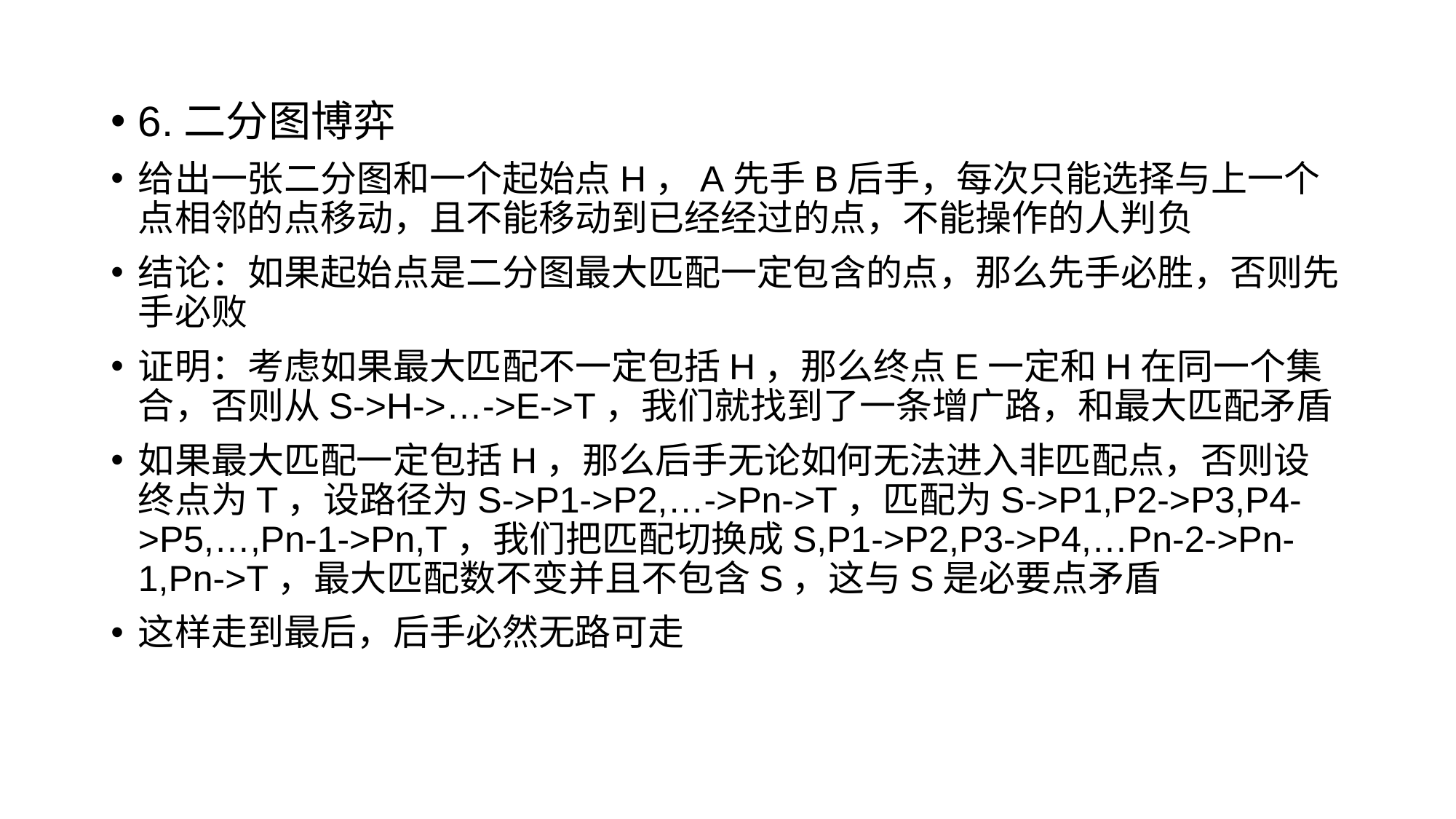

6.二分图博弈
给出一张二分图和一个起始点H，A先手B后手，每次只能选择与上一个点相邻的点移动，且不能移动到已经经过的点，不能操作的人判负
结论：如果起始点是二分图最大匹配一定包含的点，那么先手必胜，否则先手必败
证明：考虑如果最大匹配不一定包括H，那么终点E一定和H在同一个集合，否则从S->H->…->E->T，我们就找到了一条增广路，和最大匹配矛盾
如果最大匹配一定包括H，那么后手无论如何无法进入非匹配点，否则设终点为T，设路径为S->P1->P2,…->Pn->T，匹配为S->P1,P2->P3,P4->P5,…,Pn-1->Pn,T，我们把匹配切换成S,P1->P2,P3->P4,…Pn-2->Pn-1,Pn->T，最大匹配数不变并且不包含S，这与S是必要点矛盾
这样走到最后，后手必然无路可走